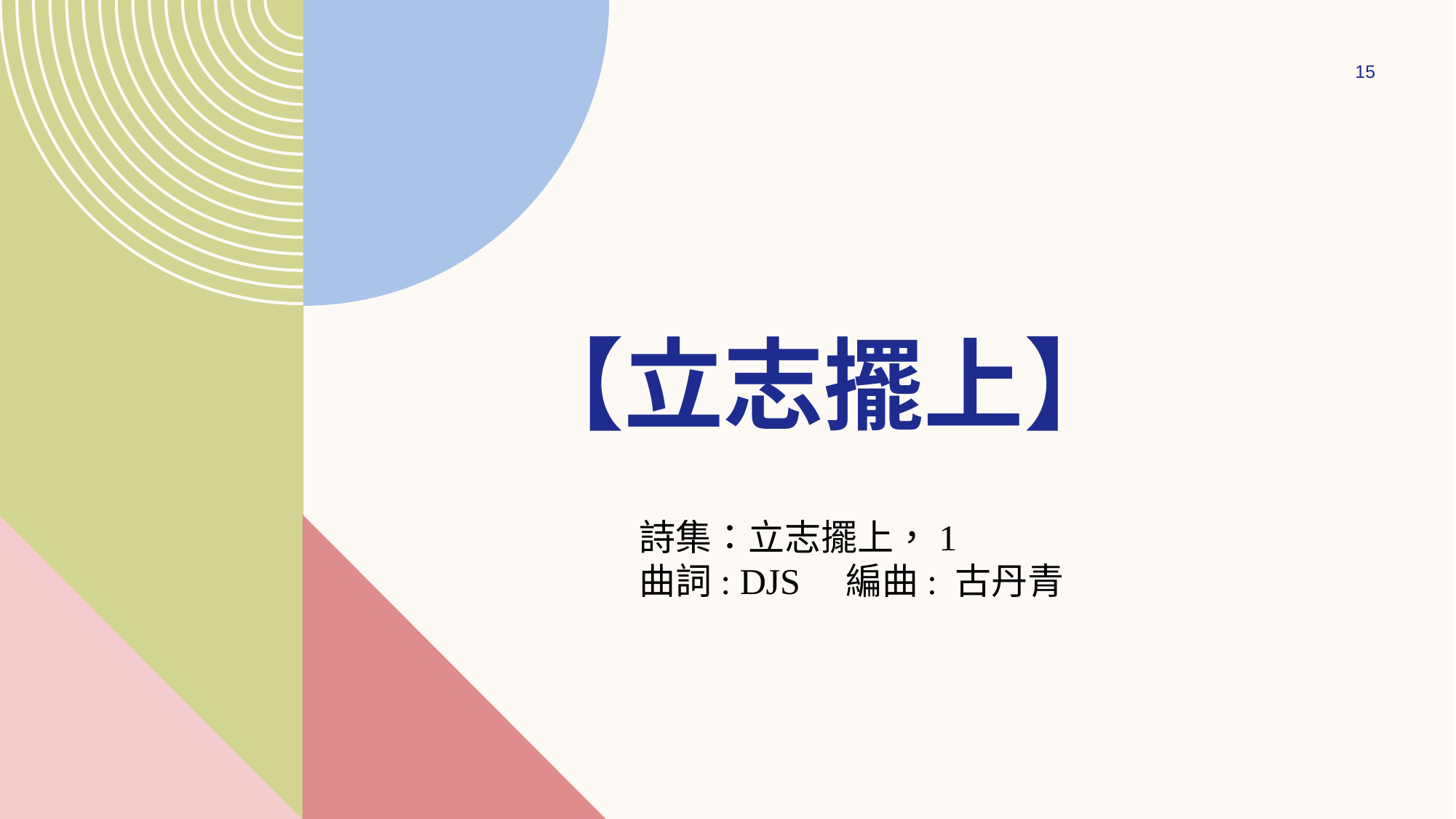

15
# 【立志擺上】
詩集：立志擺上，1
曲詞: DJS　編曲: 古丹青